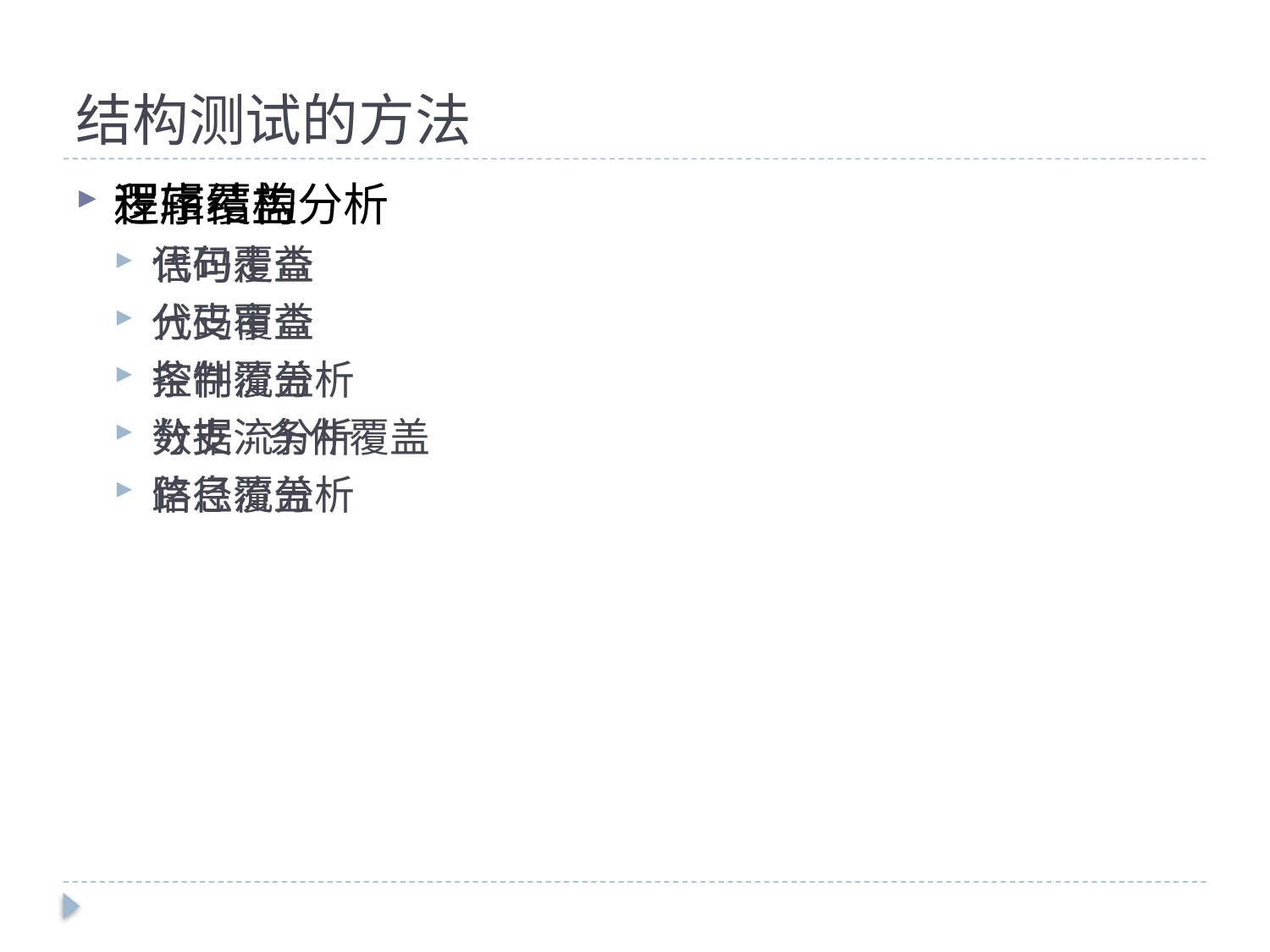

# 结构测试的方法
逻辑覆盖
语句覆盖
分支覆盖
条件覆盖
分支-条件覆盖
路径覆盖
程序结构分析
代码走查
代码审查
控制流分析
数据流分析
信息流分析